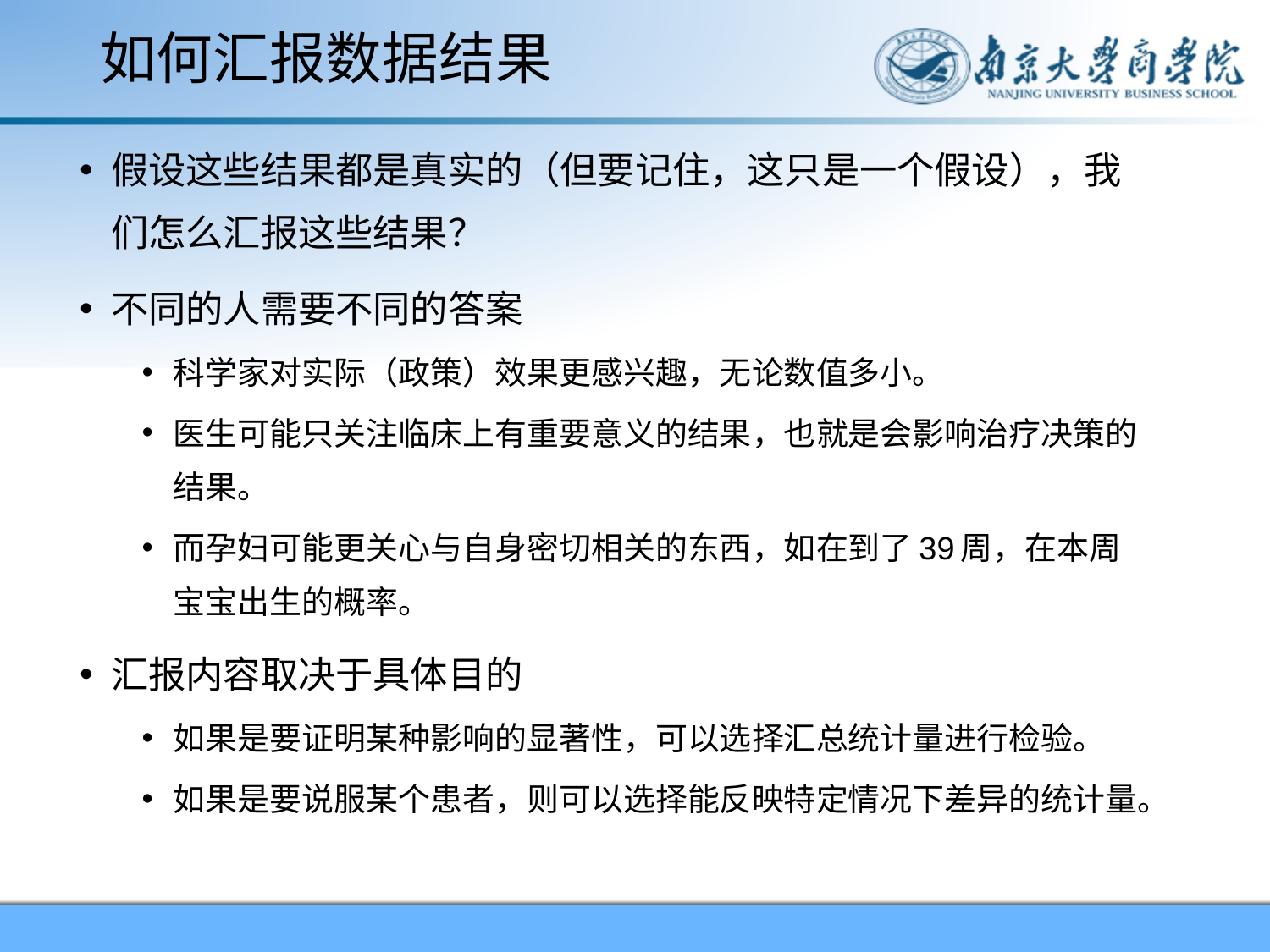

# 如何汇报数据结果
假设这些结果都是真实的（但要记住，这只是一个假设），我们怎么汇报这些结果？
不同的人需要不同的答案
科学家对实际（政策）效果更感兴趣，无论数值多小。
医生可能只关注临床上有重要意义的结果，也就是会影响治疗决策的结果。
而孕妇可能更关心与自身密切相关的东西，如在到了39周，在本周宝宝出生的概率。
汇报内容取决于具体目的
如果是要证明某种影响的显著性，可以选择汇总统计量进行检验。
如果是要说服某个患者，则可以选择能反映特定情况下差异的统计量。